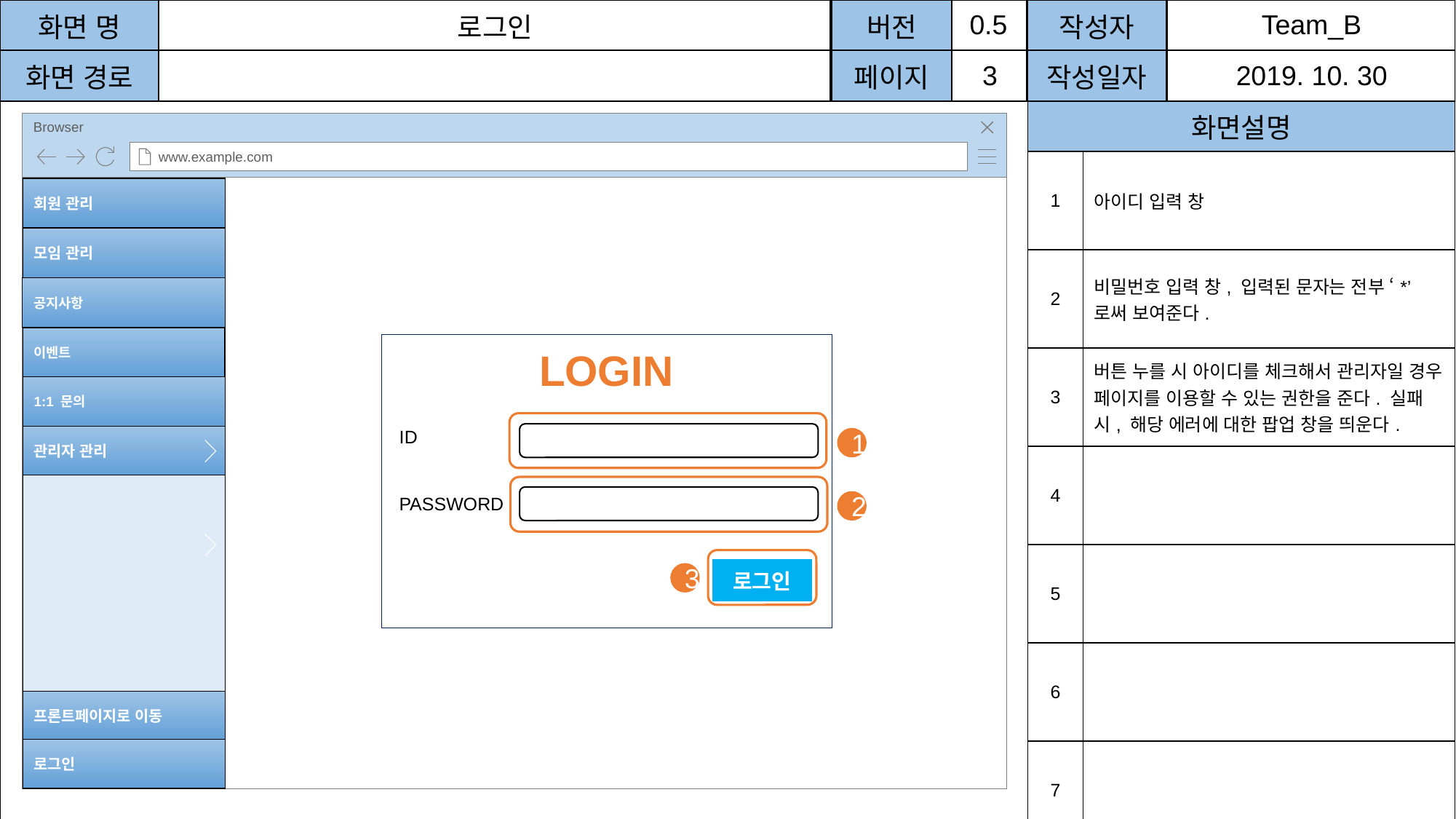

| 화면 명 | 로그인 | 버전 |  | 작성자 |  |  |
| --- | --- | --- | --- | --- | --- | --- |
| 화면 경로 |  | 페이지 | 3 | 작성일자 |  |  |
|  |  |  |  | 화면설명 |  |  |
|  |  |  |  | 1 | 아이디 입력 창 |  |
|  |  |  |  | 2 | 비밀번호 입력 창, 입력된 문자는 전부 ‘\*’로써 보여준다. |  |
|  |  |  |  | 3 | 버튼 누를 시 아이디를 체크해서 관리자일 경우 페이지를 이용할 수 있는 권한을 준다. 실패 시, 해당 에러에 대한 팝업 창을 띄운다. |  |
|  |  |  |  | 4 |  |  |
|  |  |  |  | 5 |  |  |
|  |  |  |  | 6 |  |  |
|  |  |  |  | 7 |  |  |
Browser

www.example.com

회원 관리

모임 관리
공지사항
이벤트
1:1 문의
관리자 관리

프론트페이지로 이동
로그인

LOGIN

ID

1

PASSWORD

2

| 로그인 |
| --- |
3